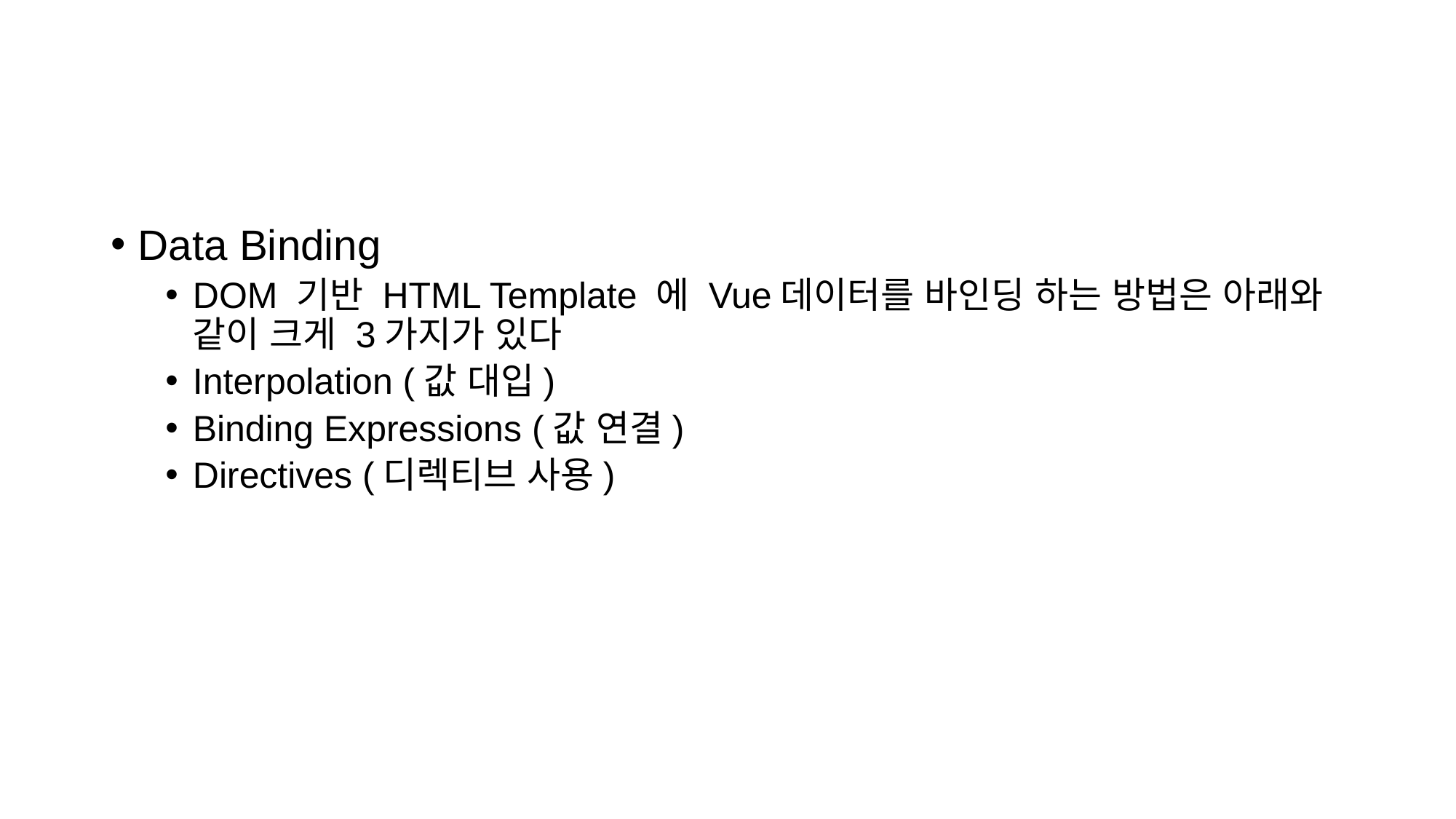

Data Binding
DOM 기반 HTML Template 에 Vue데이터를 바인딩 하는 방법은 아래와 같이 크게 3가지가 있다
Interpolation (값 대입)
Binding Expressions (값 연결)
Directives (디렉티브 사용)